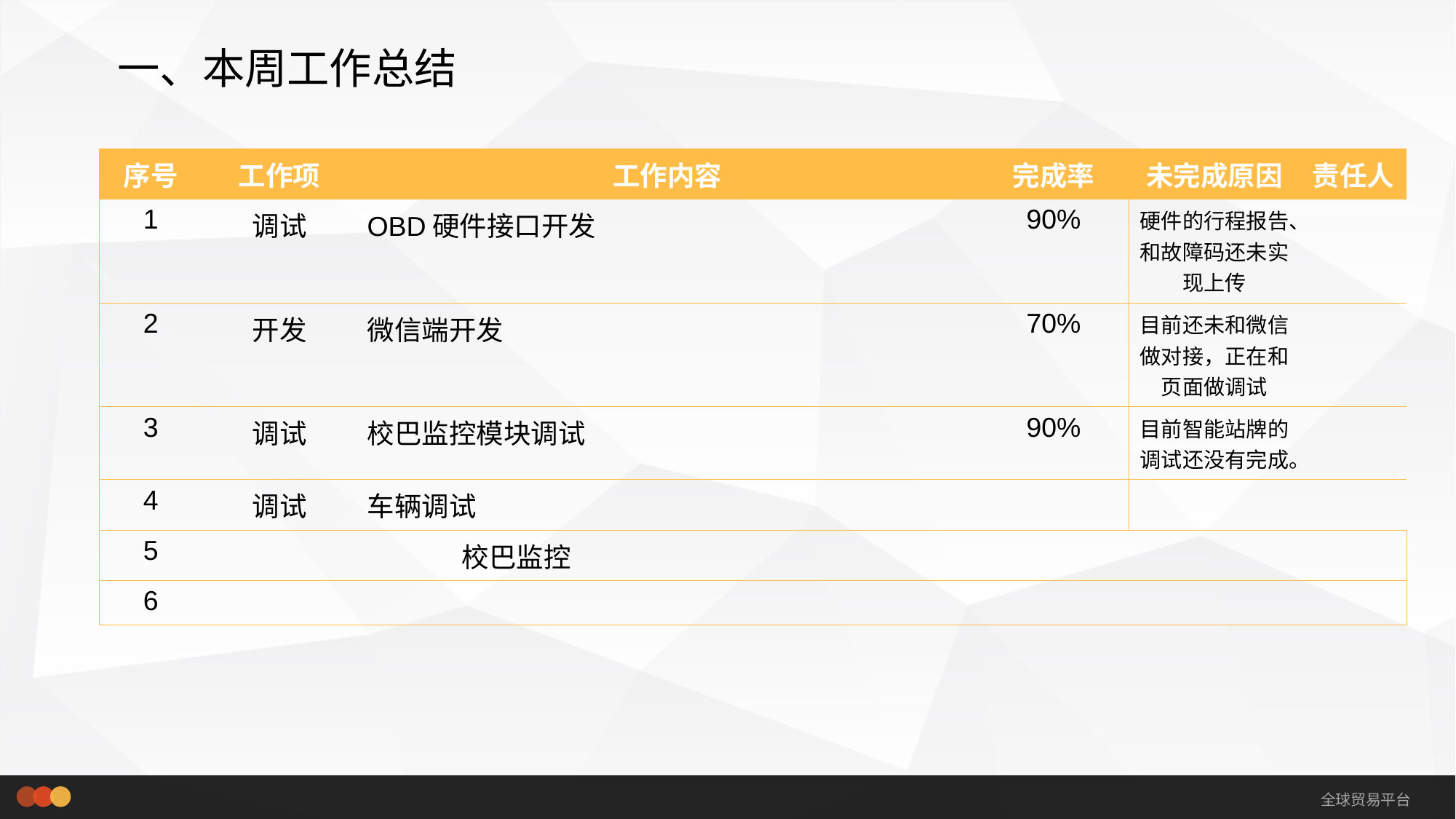

# 一、本周工作总结
| 序号 | 工作项 | 工作内容 |  |  | 完成率 | 未完成原因 | 责任人 |
| --- | --- | --- | --- | --- | --- | --- | --- |
| 1 | 调试 | OBD硬件接口开发 |  |  | 90% | 硬件的行程报告、和故障码还未实现上传 |  |
| 2 | 开发 | 微信端开发 |  |  | 70% | 目前还未和微信做对接，正在和页面做调试 |  |
| 3 | 调试 | 校巴监控模块调试 |  |  | 90% | 目前智能站牌的调试还没有完成。 |  |
| 4 | 调试 | 车辆调试 |  |  |  |  |  |
| 5 |  | 校巴监控 |  |  |  |  |  |
| 6 |  |  |  |  |  |  |  |